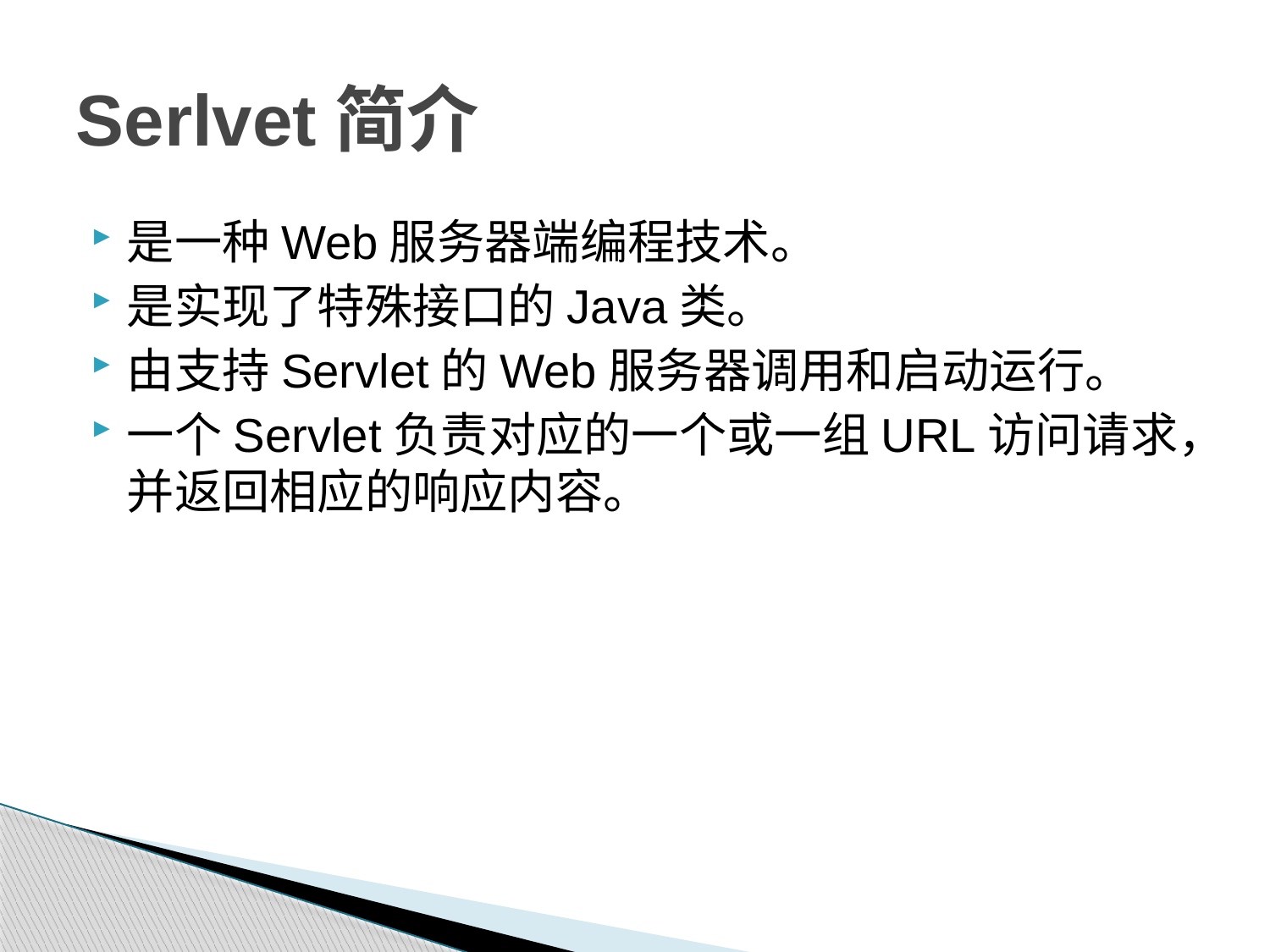

# Serlvet简介
是一种Web服务器端编程技术。
是实现了特殊接口的Java类。
由支持Servlet的Web服务器调用和启动运行。
一个Servlet负责对应的一个或一组URL访问请求，并返回相应的响应内容。